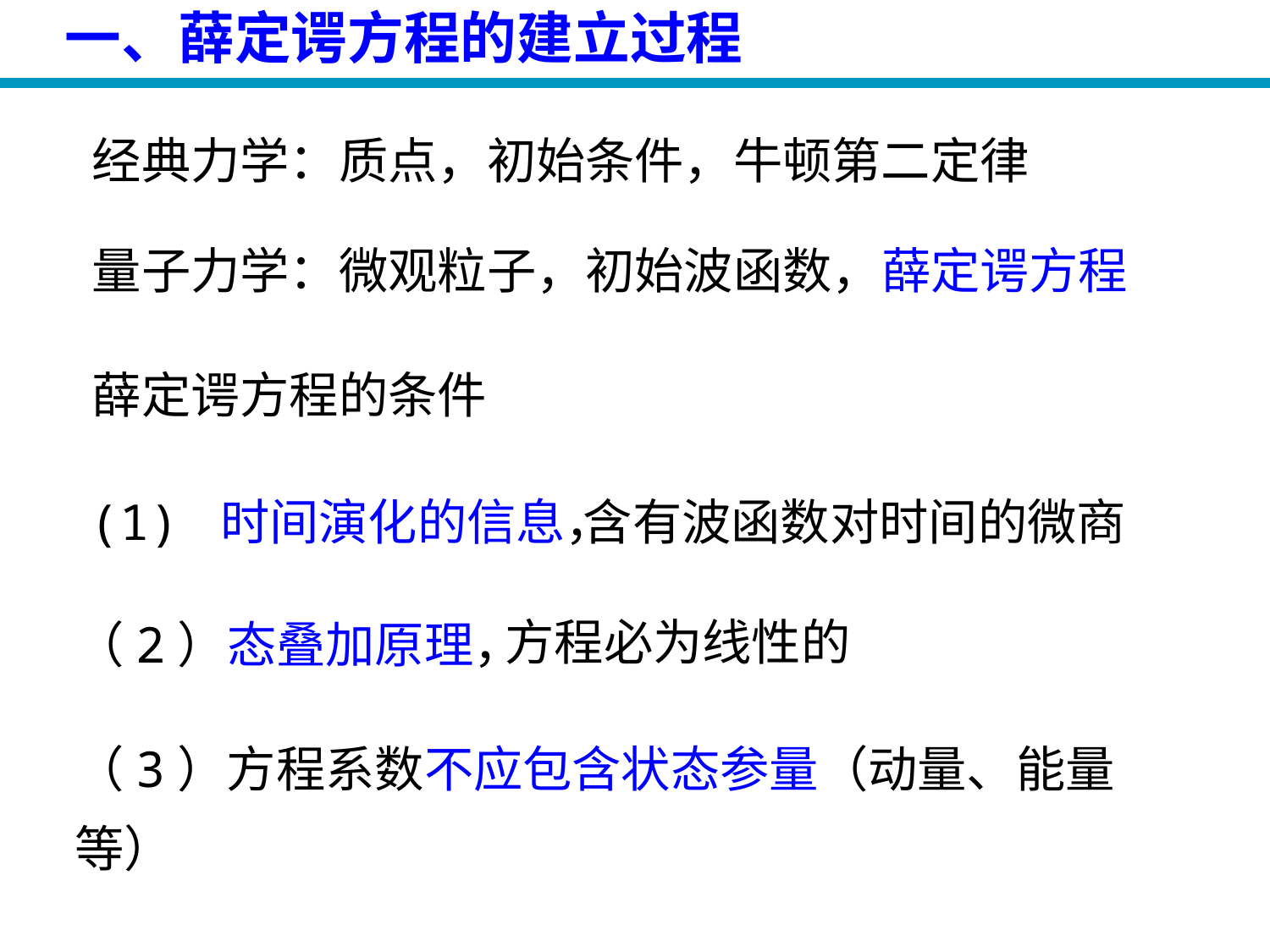

# 一、薛定谔方程的建立过程
经典力学：质点，初始条件，牛顿第二定律
量子力学：微观粒子，初始波函数，薛定谔方程
薛定谔方程的条件
(1) 时间演化的信息，
含有波函数对时间的微商
方程必为线性的
（2）态叠加原理，
（3）方程系数不应包含状态参量（动量、能量等）